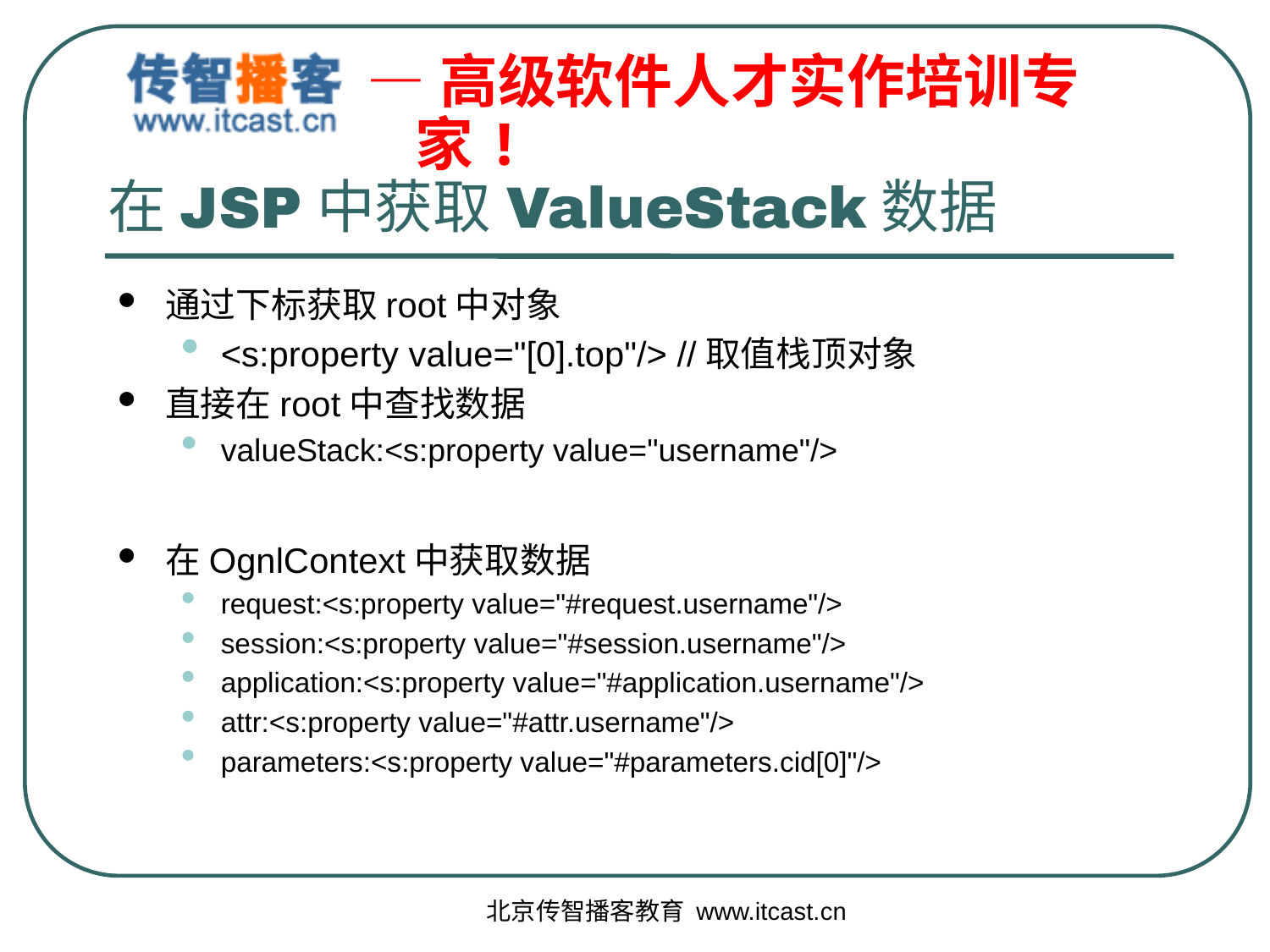

# 在JSP中获取ValueStack数据
通过下标获取root中对象
<s:property value="[0].top"/> //取值栈顶对象
直接在root中查找数据
valueStack:<s:property value="username"/>

在OgnlContext中获取数据
request:<s:property value="#request.username"/>
session:<s:property value="#session.username"/>
application:<s:property value="#application.username"/>
attr:<s:property value="#attr.username"/>
parameters:<s:property value="#parameters.cid[0]"/>
北京传智播客教育 www.itcast.cn